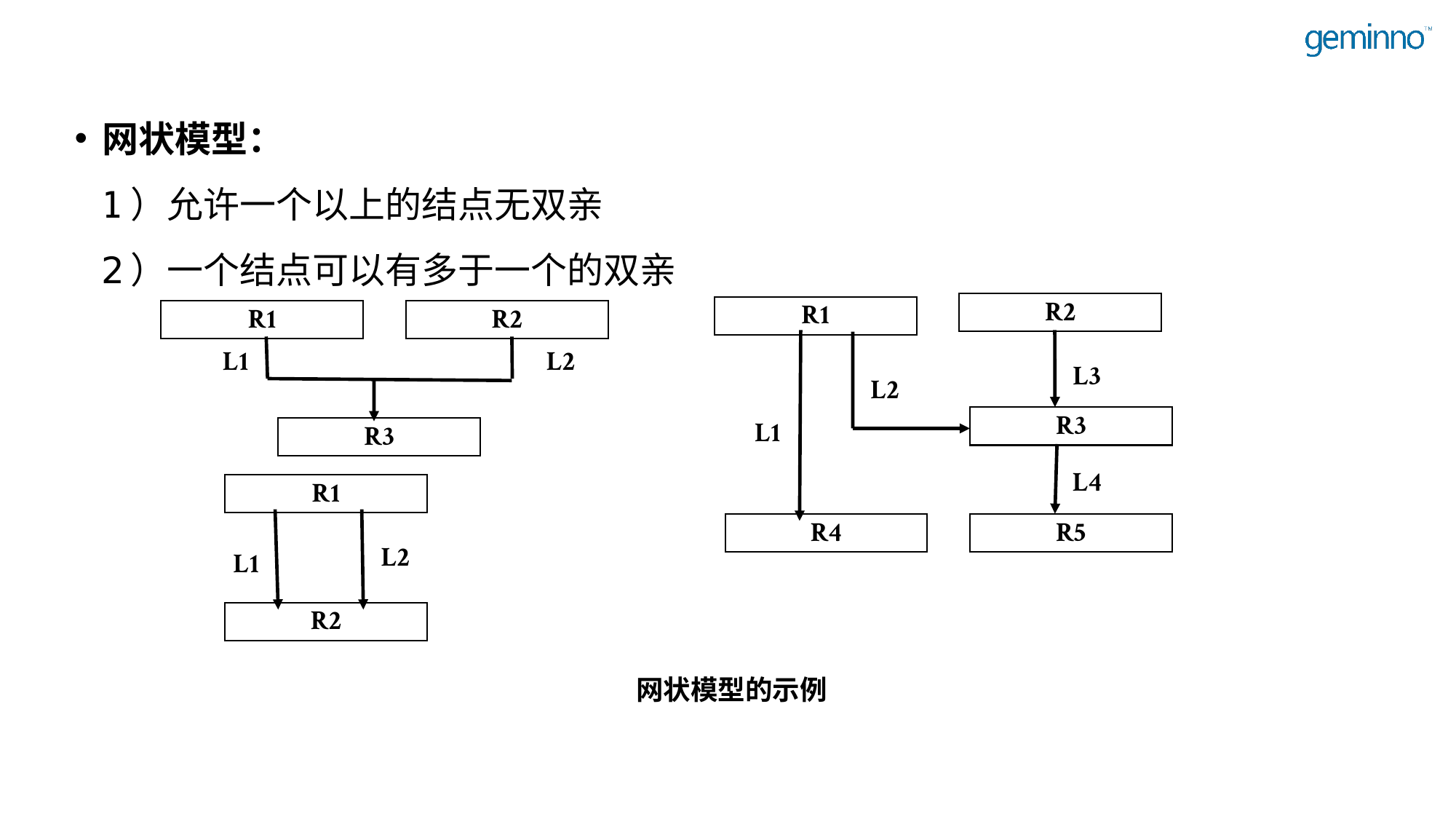

网状模型：
1）允许一个以上的结点无双亲
2）一个结点可以有多于一个的双亲

R2
R1
R1
R2

L1
L2
L3
L2

R3
L1
R3

L4
R1

R4
R5
L2
L1
R2
网状模型的示例